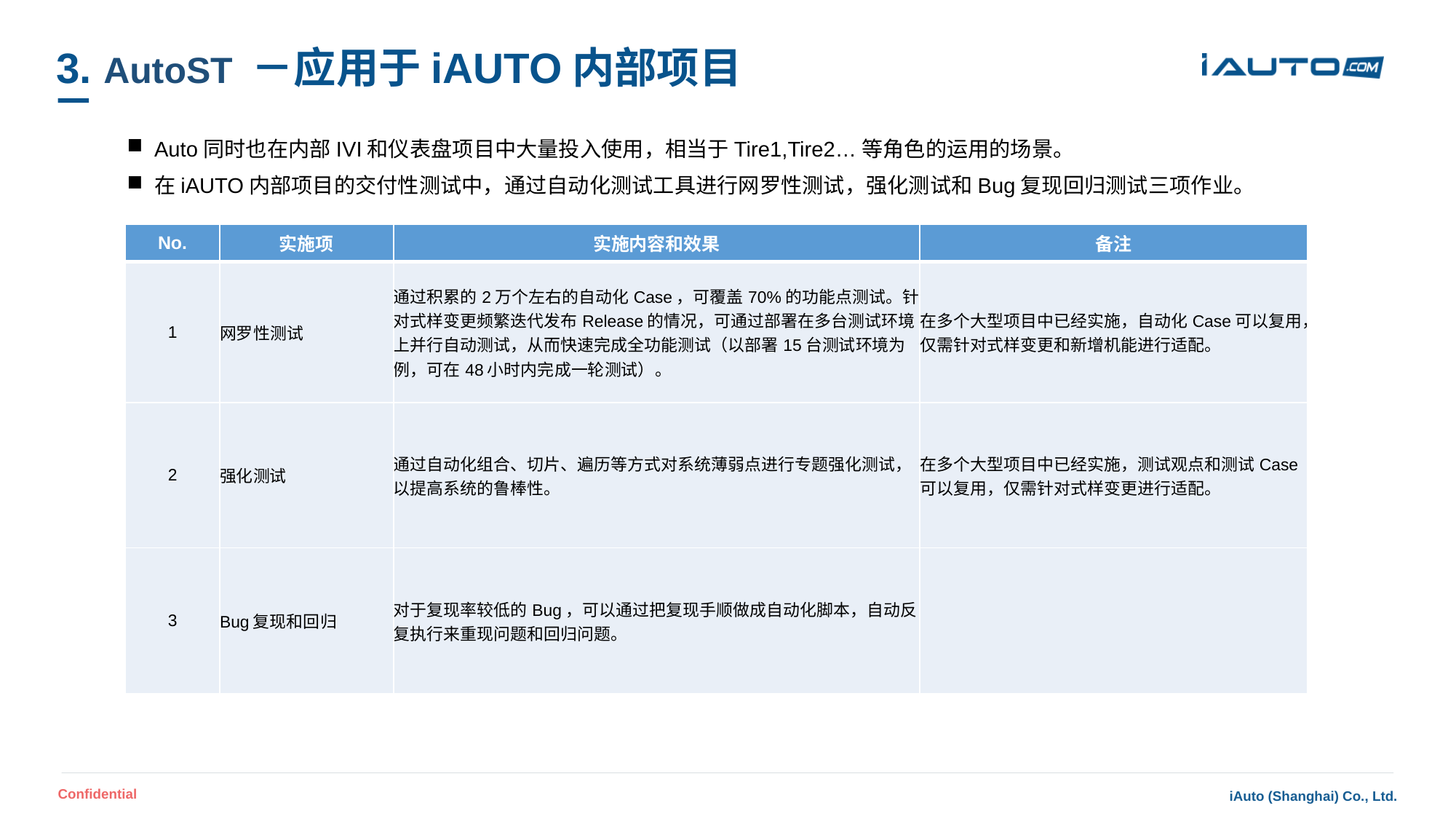

# 3. AutoST －应用于iAUTO内部项目
Auto同时也在内部IVI和仪表盘项目中大量投入使用，相当于Tire1,Tire2…等角色的运用的场景。
在iAUTO内部项目的交付性测试中，通过自动化测试工具进行网罗性测试，强化测试和Bug复现回归测试三项作业。
| No. | 实施项 | 实施内容和效果 | 备注 |
| --- | --- | --- | --- |
| 1 | 网罗性测试 | 通过积累的2万个左右的自动化Case，可覆盖70%的功能点测试。针对式样变更频繁迭代发布Release的情况，可通过部署在多台测试环境上并行自动测试，从而快速完成全功能测试（以部署15台测试环境为例，可在48小时内完成一轮测试）。 | 在多个大型项目中已经实施，自动化Case可以复用，仅需针对式样变更和新增机能进行适配。 |
| 2 | 强化测试 | 通过自动化组合、切片、遍历等方式对系统薄弱点进行专题强化测试，以提高系统的鲁棒性。 | 在多个大型项目中已经实施，测试观点和测试Case可以复用，仅需针对式样变更进行适配。 |
| 3 | Bug复现和回归 | 对于复现率较低的Bug，可以通过把复现手顺做成自动化脚本，自动反复执行来重现问题和回归问题。 |  |